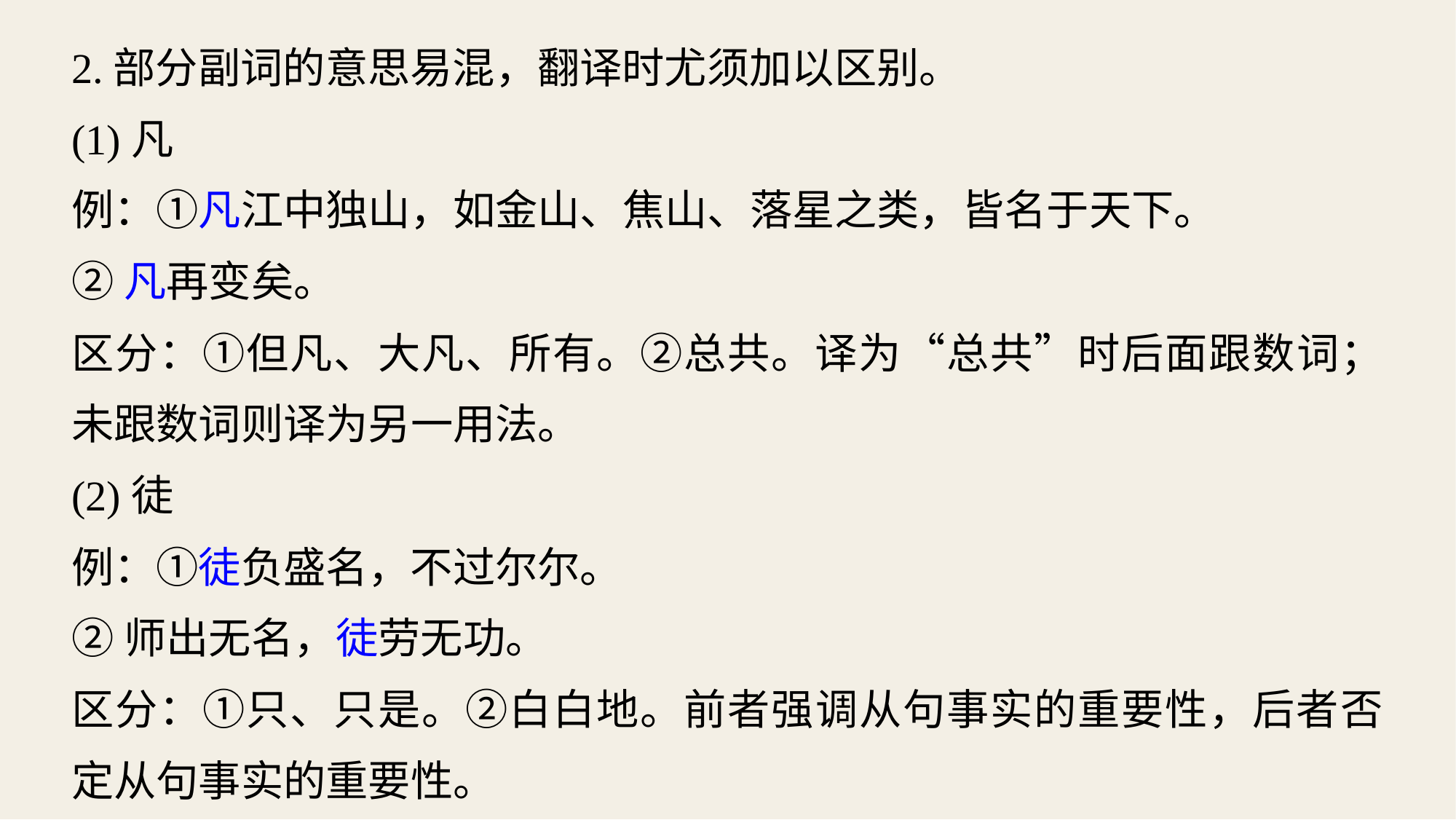

2.部分副词的意思易混，翻译时尤须加以区别。
(1)凡
例：①凡江中独山，如金山、焦山、落星之类，皆名于天下。
②凡再变矣。
区分：①但凡、大凡、所有。②总共。译为“总共”时后面跟数词；未跟数词则译为另一用法。
(2)徒
例：①徒负盛名，不过尔尔。
②师出无名，徒劳无功。
区分：①只、只是。②白白地。前者强调从句事实的重要性，后者否定从句事实的重要性。